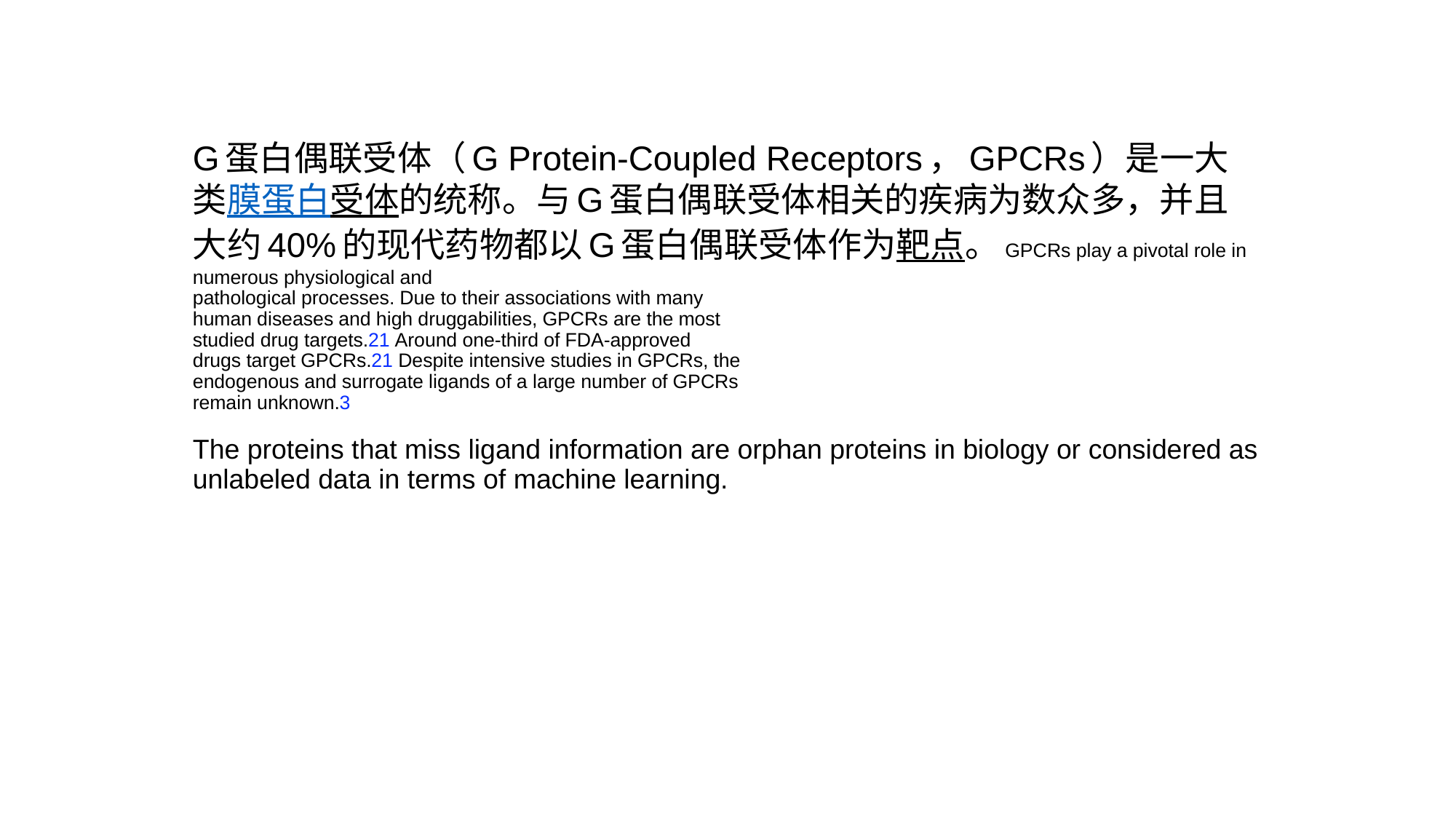

# G蛋白偶联受体（G Protein-Coupled Receptors，GPCRs）是一大类膜蛋白受体的统称。与G蛋白偶联受体相关的疾病为数众多，并且大约40%的现代药物都以G蛋白偶联受体作为靶点。GPCRs play a pivotal role in numerous physiological and pathological processes. Due to their associations with many human diseases and high druggabilities, GPCRs are the most studied drug targets.21 Around one-third of FDA-approved drugs target GPCRs.21 Despite intensive studies in GPCRs, the endogenous and surrogate ligands of a large number of GPCRs remain unknown.3
The proteins that miss ligand information are orphan proteins in biology or considered as unlabeled data in terms of machine learning.